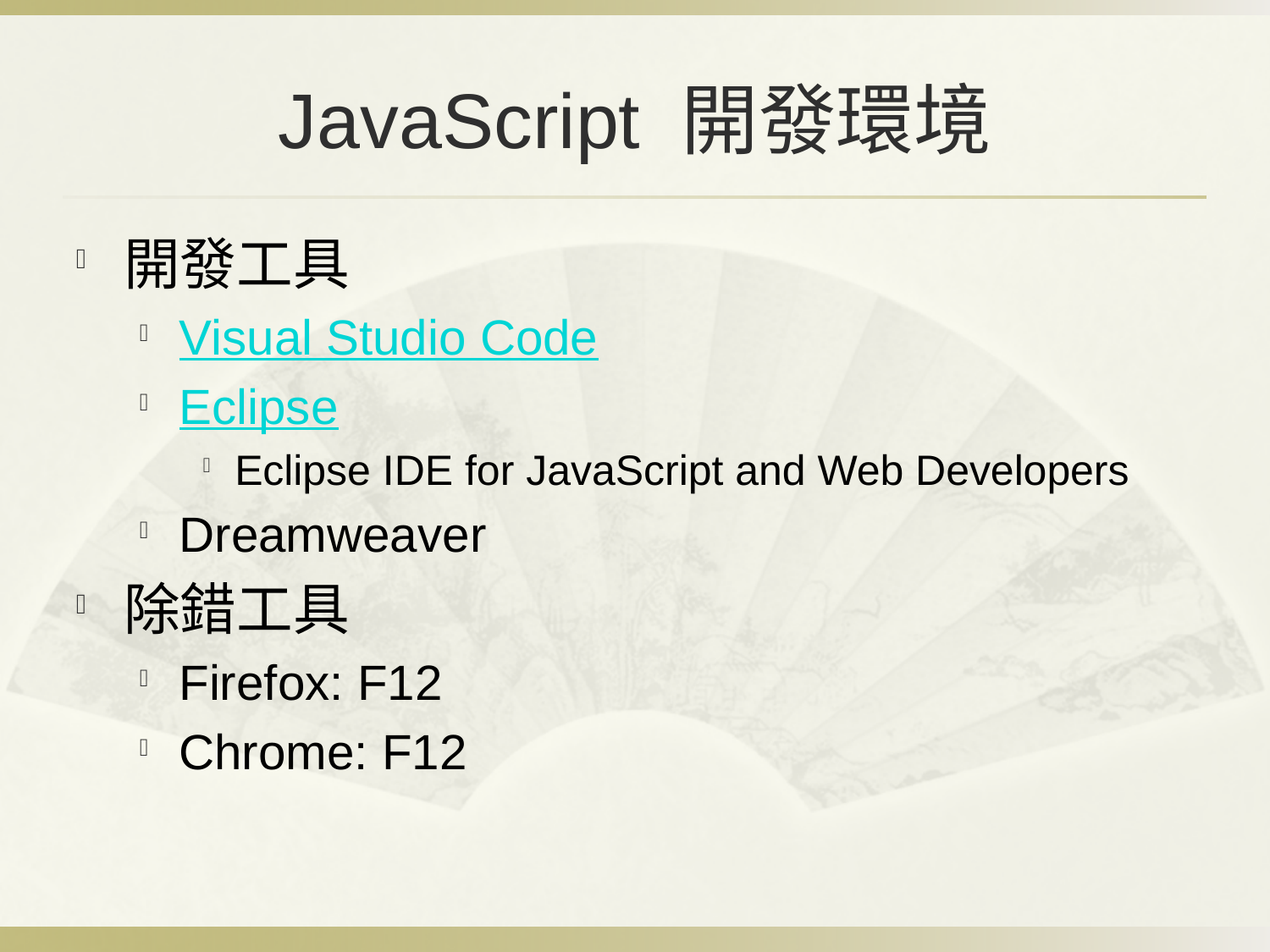

# JavaScript 開發環境
開發工具
Visual Studio Code
Eclipse
Eclipse IDE for JavaScript and Web Developers
Dreamweaver
除錯工具
Firefox: F12
Chrome: F12